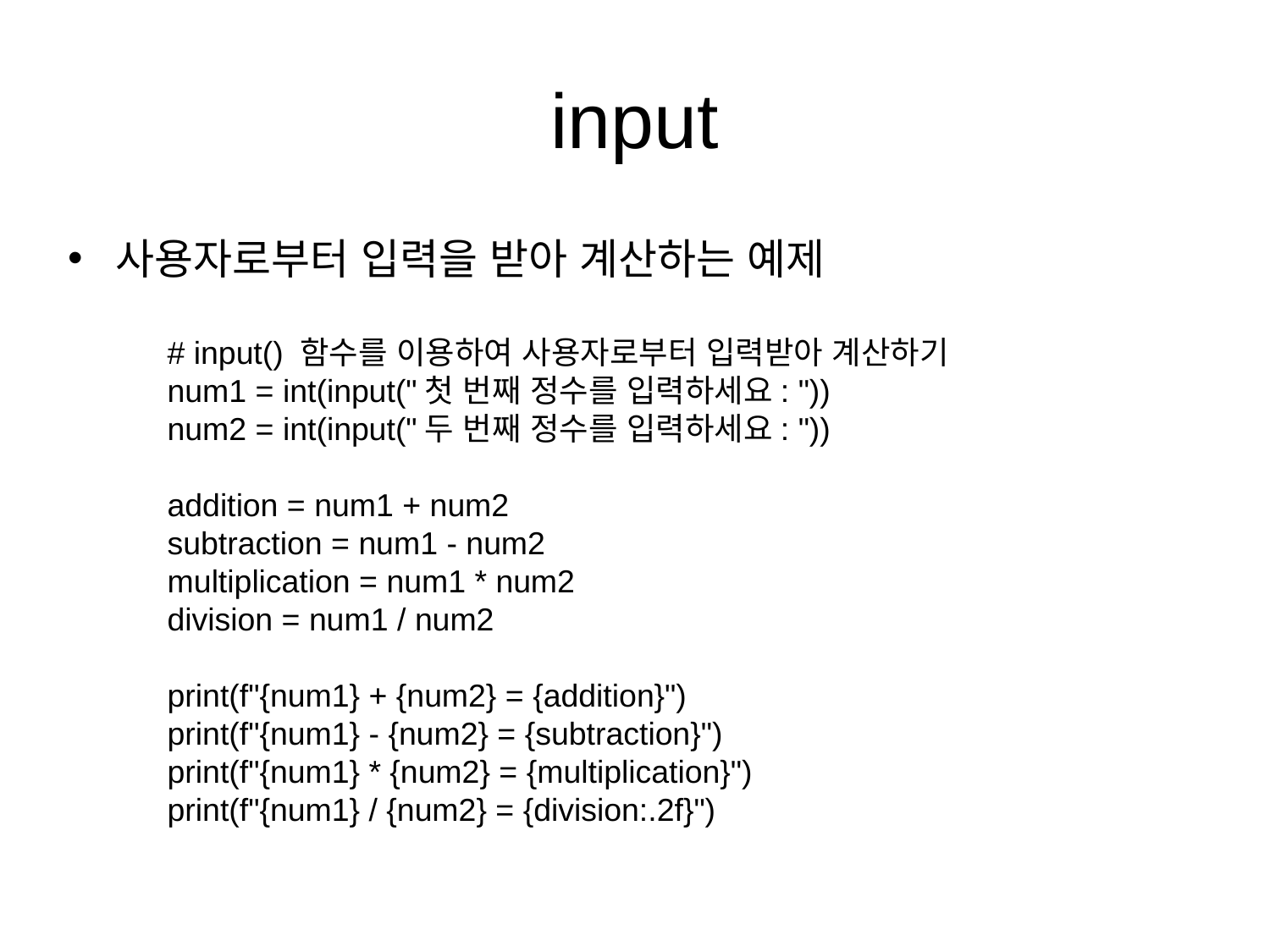

# input
사용자로부터 입력을 받아 계산하는 예제
# input() 함수를 이용하여 사용자로부터 입력받아 계산하기
num1 = int(input("첫 번째 정수를 입력하세요: "))
num2 = int(input("두 번째 정수를 입력하세요: "))

addition = num1 + num2
subtraction = num1 - num2
multiplication = num1 * num2
division = num1 / num2

print(f"{num1} + {num2} = {addition}")
print(f"{num1} - {num2} = {subtraction}")
print(f"{num1} * {num2} = {multiplication}")
print(f"{num1} / {num2} = {division:.2f}")